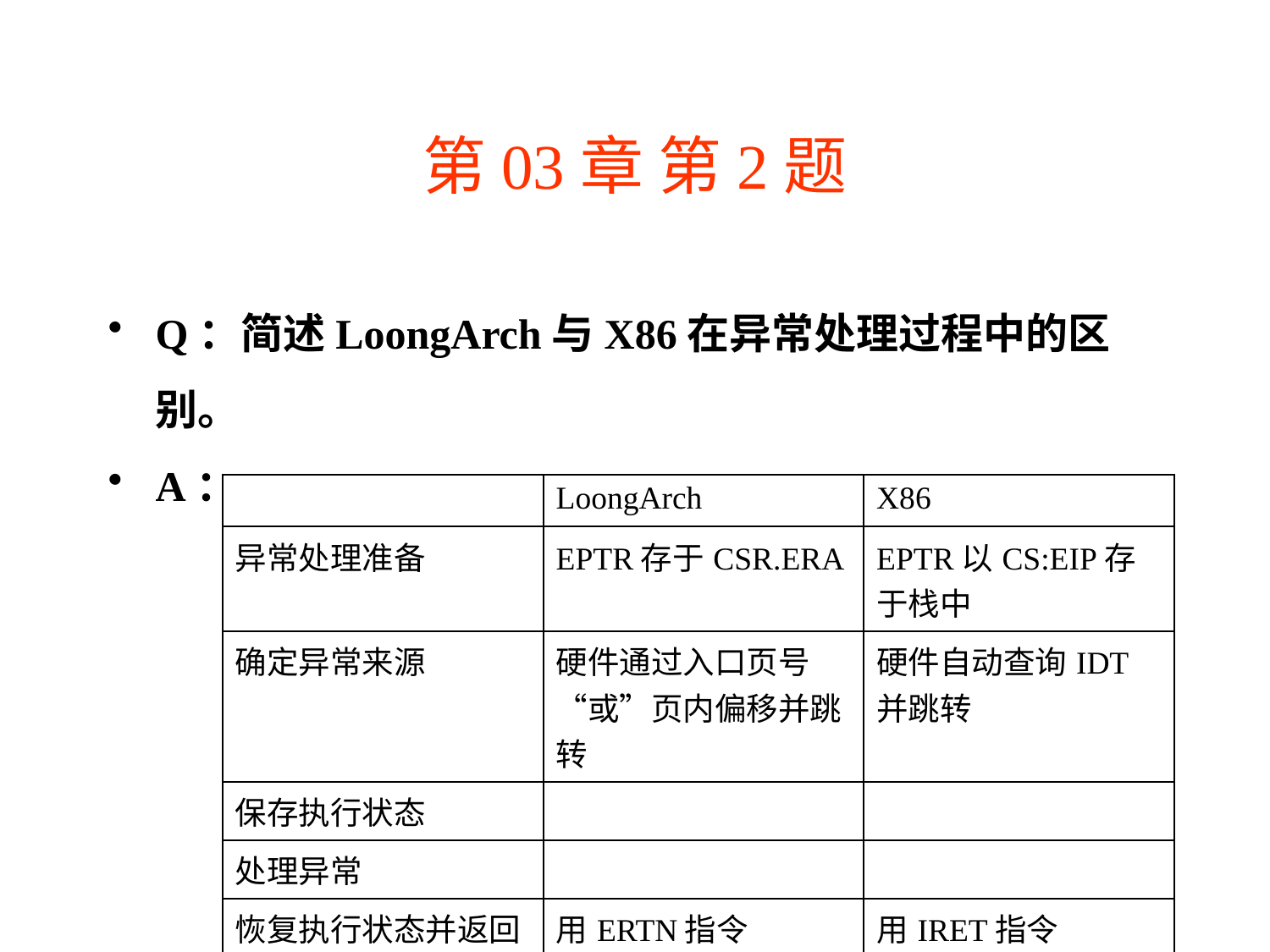

# 第03章 第2题
Q：简述LoongArch与X86在异常处理过程中的区别。
A：
|  | LoongArch | X86 |
| --- | --- | --- |
| 异常处理准备 | EPTR存于CSR.ERA | EPTR以CS:EIP存于栈中 |
| 确定异常来源 | 硬件通过入口页号“或”页内偏移并跳转 | 硬件自动查询IDT并跳转 |
| 保存执行状态 |  |  |
| 处理异常 |  |  |
| 恢复执行状态并返回 | 用ERTN指令 | 用IRET指令 |